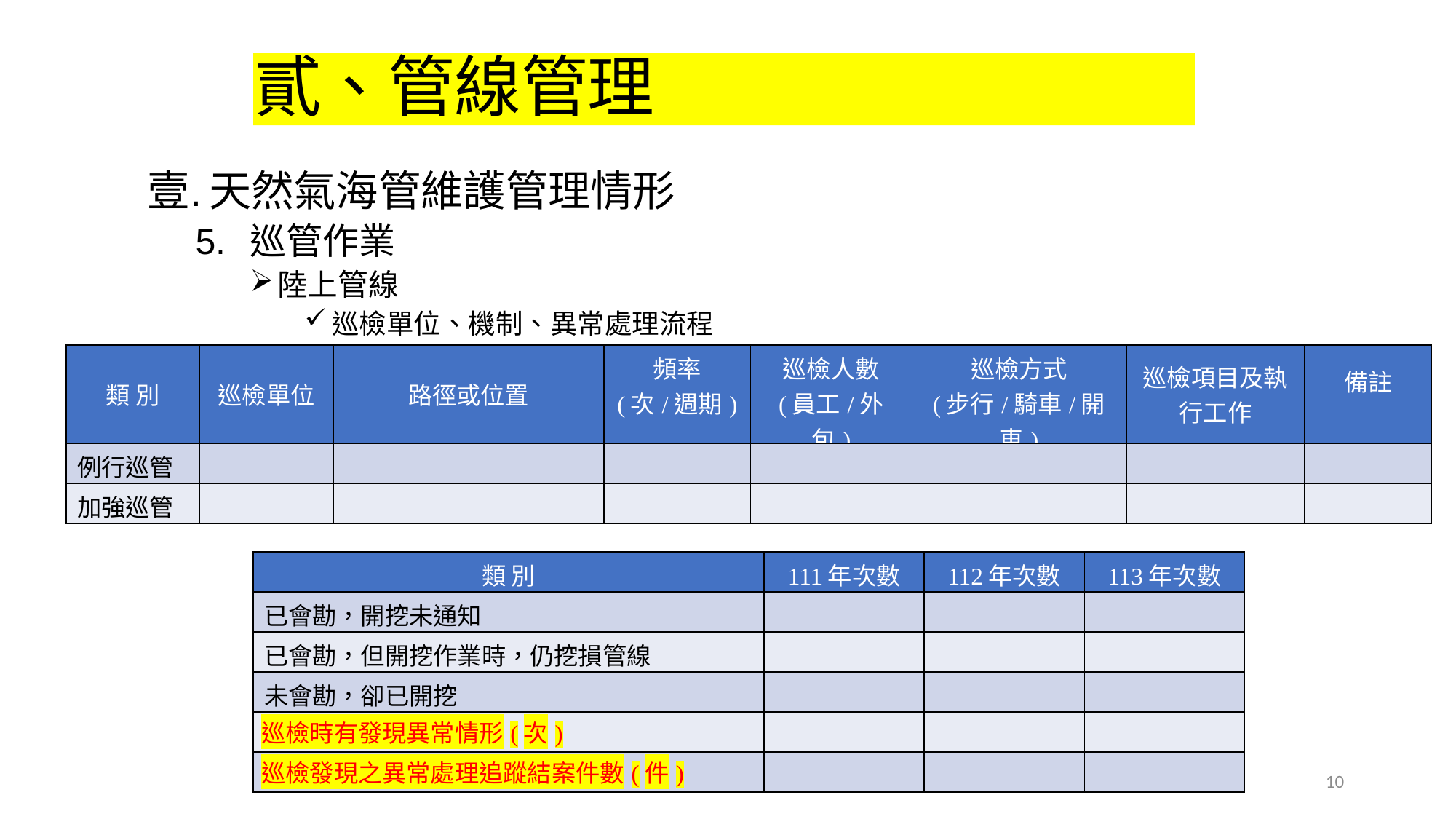

貳、管線管理
天然氣海管維護管理情形
巡管作業
陸上管線
巡檢單位、機制、異常處理流程

巡檢異常次數統計
| 類 別 | 巡檢單位 | 路徑或位置 | 頻率 (次/週期) | 巡檢人數 (員工/外包) | 巡檢方式 (步行/騎車/開車) | 巡檢項目及執行工作 | 備註 |
| --- | --- | --- | --- | --- | --- | --- | --- |
| 例行巡管 |  |  |  |  |  |  |  |
| 加強巡管 |  |  |  |  |  |  |  |
| 類 別 | 111年次數 | 112年次數 | 113年次數 |
| --- | --- | --- | --- |
| 已會勘，開挖未通知 |  |  |  |
| 已會勘，但開挖作業時，仍挖損管線 |  |  |  |
| 未會勘，卻已開挖 |  |  |  |
| 巡檢時有發現異常情形(次) |  |  |  |
| 巡檢發現之異常處理追蹤結案件數(件) |  |  |  |
10